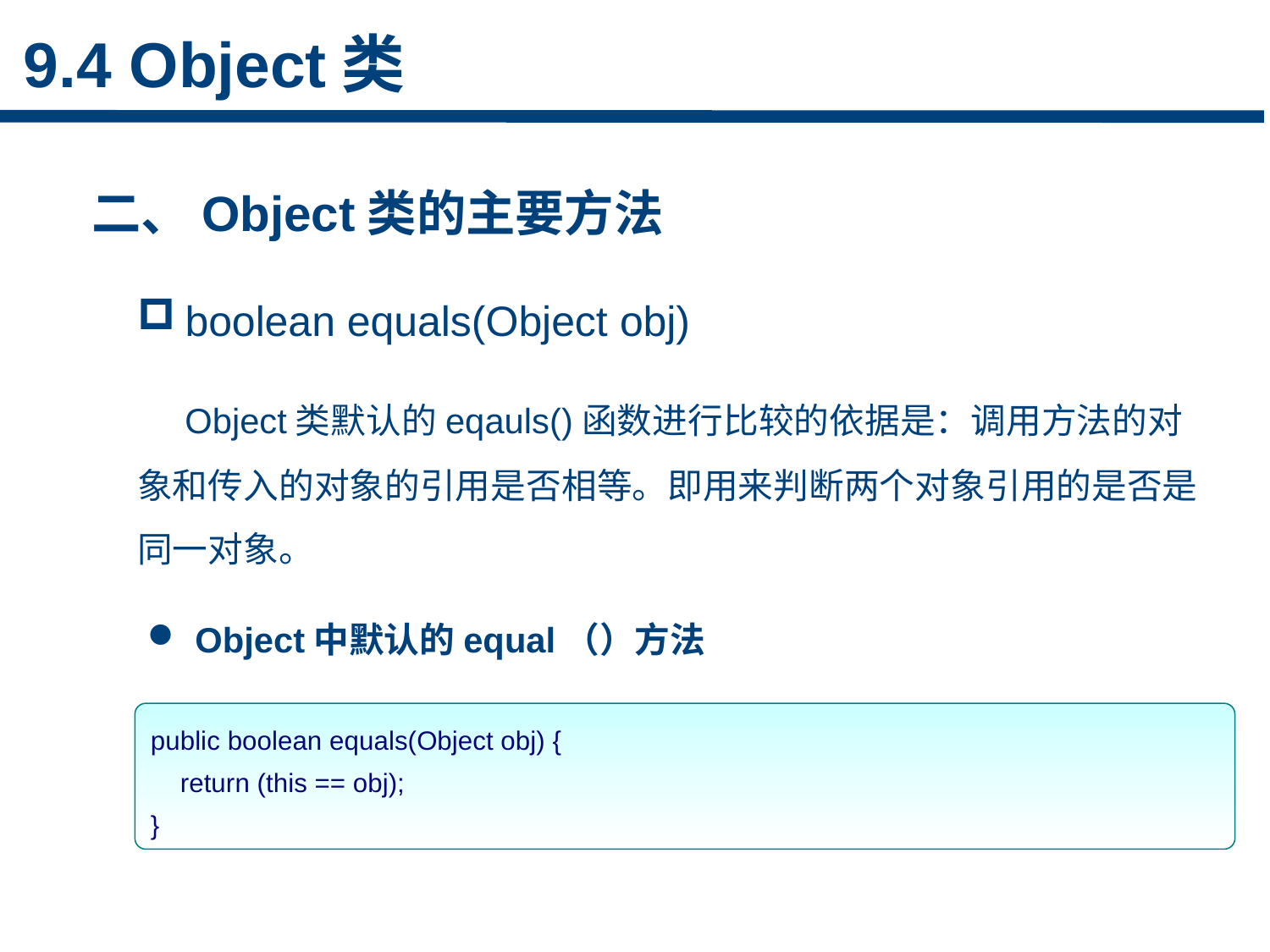

9.4 Object类
二、Object类的主要方法
boolean equals(Object obj)
    Object类默认的eqauls()函数进行比较的依据是：调用方法的对象和传入的对象的引用是否相等。即用来判断两个对象引用的是否是同一对象。
点击添加文本
点击添加文本
点击添加文本
Object中默认的equal（）方法
public boolean equals(Object obj) {
    return (this == obj);
}
点击添加文本